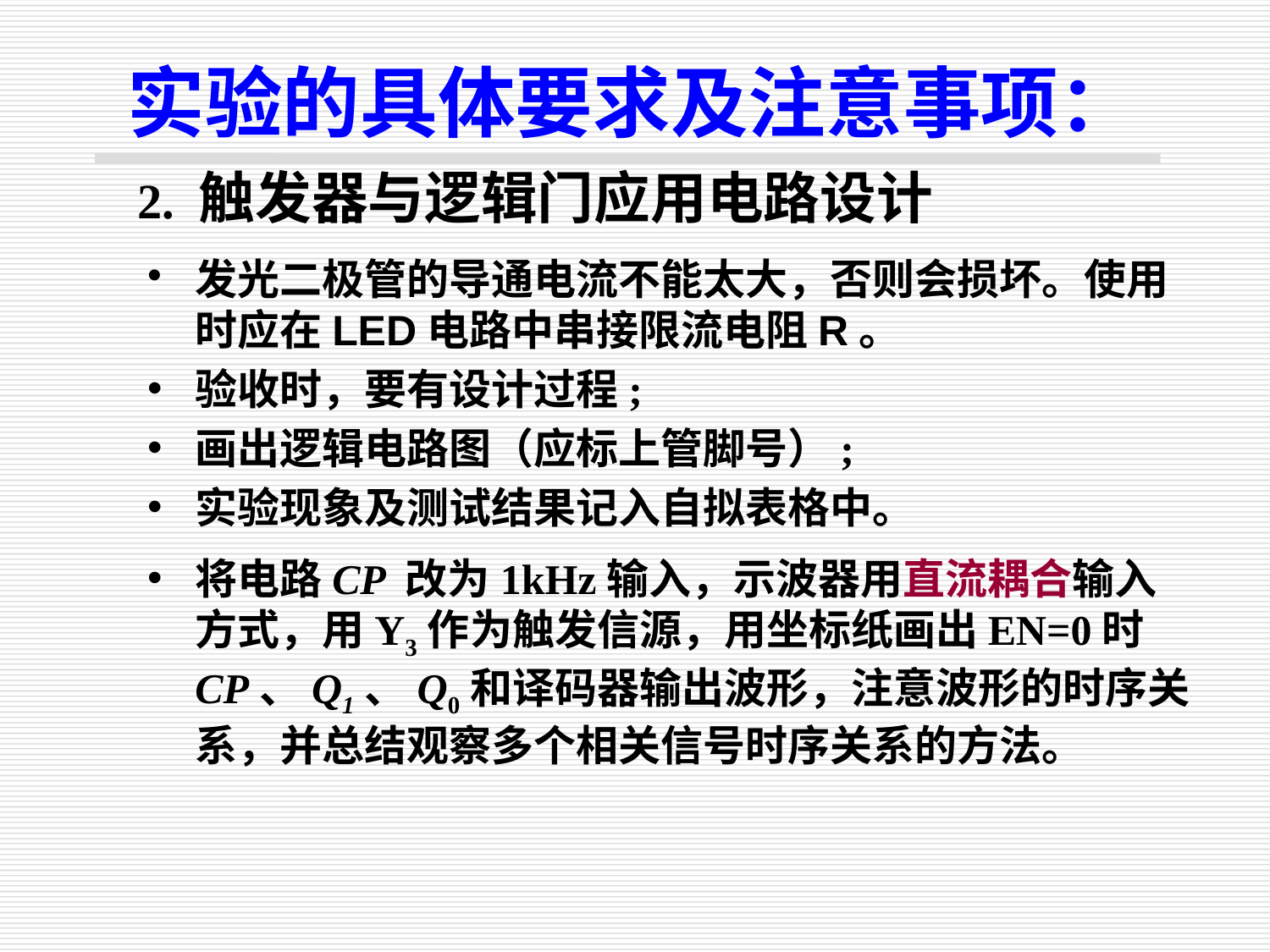

实验的具体要求及注意事项：
2. 触发器与逻辑门应用电路设计

发光二极管的导通电流不能太大，否则会损坏。使用时应在LED电路中串接限流电阻R。
验收时，要有设计过程;
画出逻辑电路图（应标上管脚号）;
实验现象及测试结果记入自拟表格中。
将电路CP 改为1kHz输入，示波器用直流耦合输入方式，用Y3作为触发信源，用坐标纸画出EN=0时CP、Q1、Q0和译码器输出波形，注意波形的时序关系，并总结观察多个相关信号时序关系的方法。